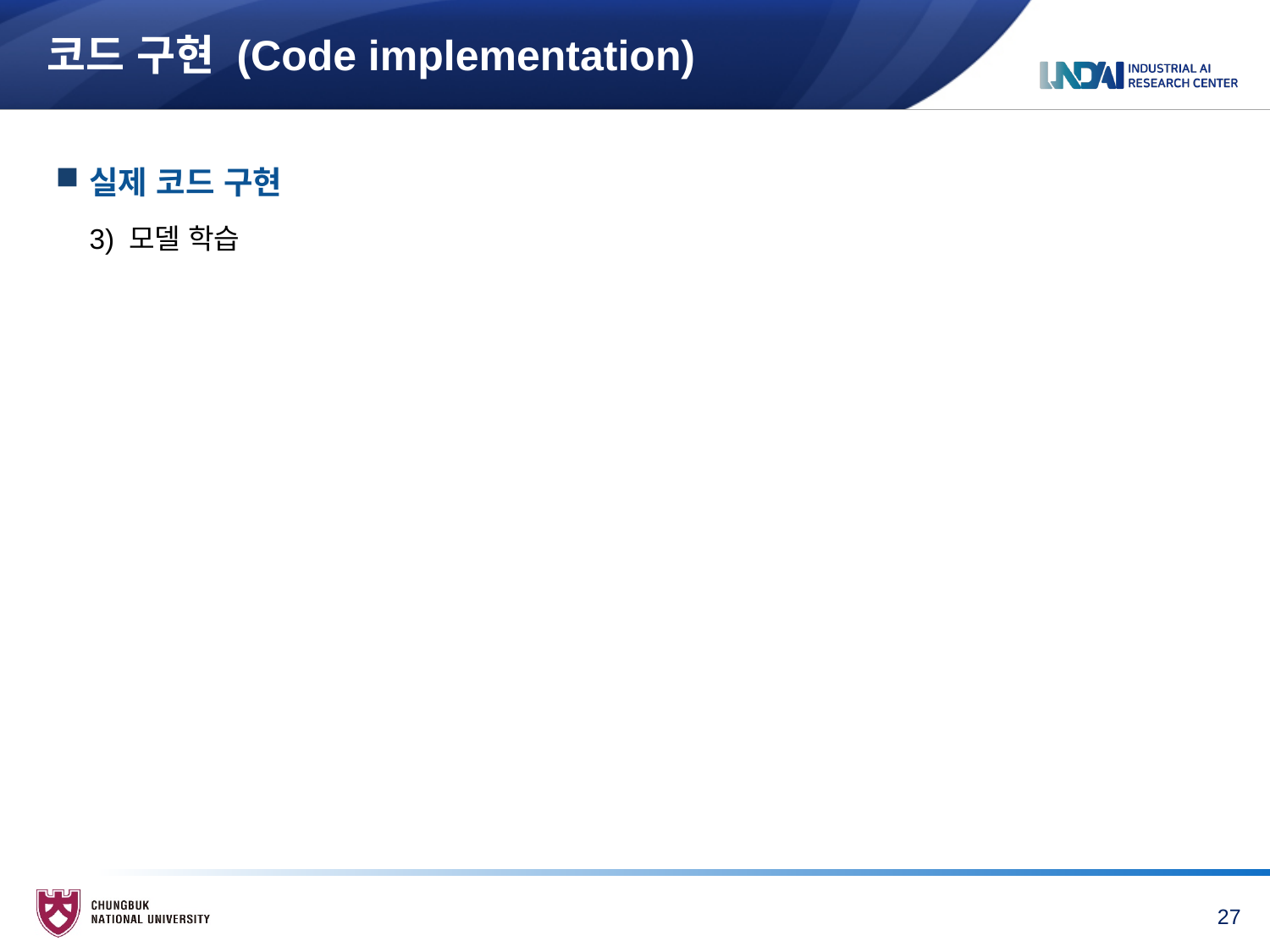

# 코드 구현 (Code implementation)
실제 코드 구현
3) 모델 학습